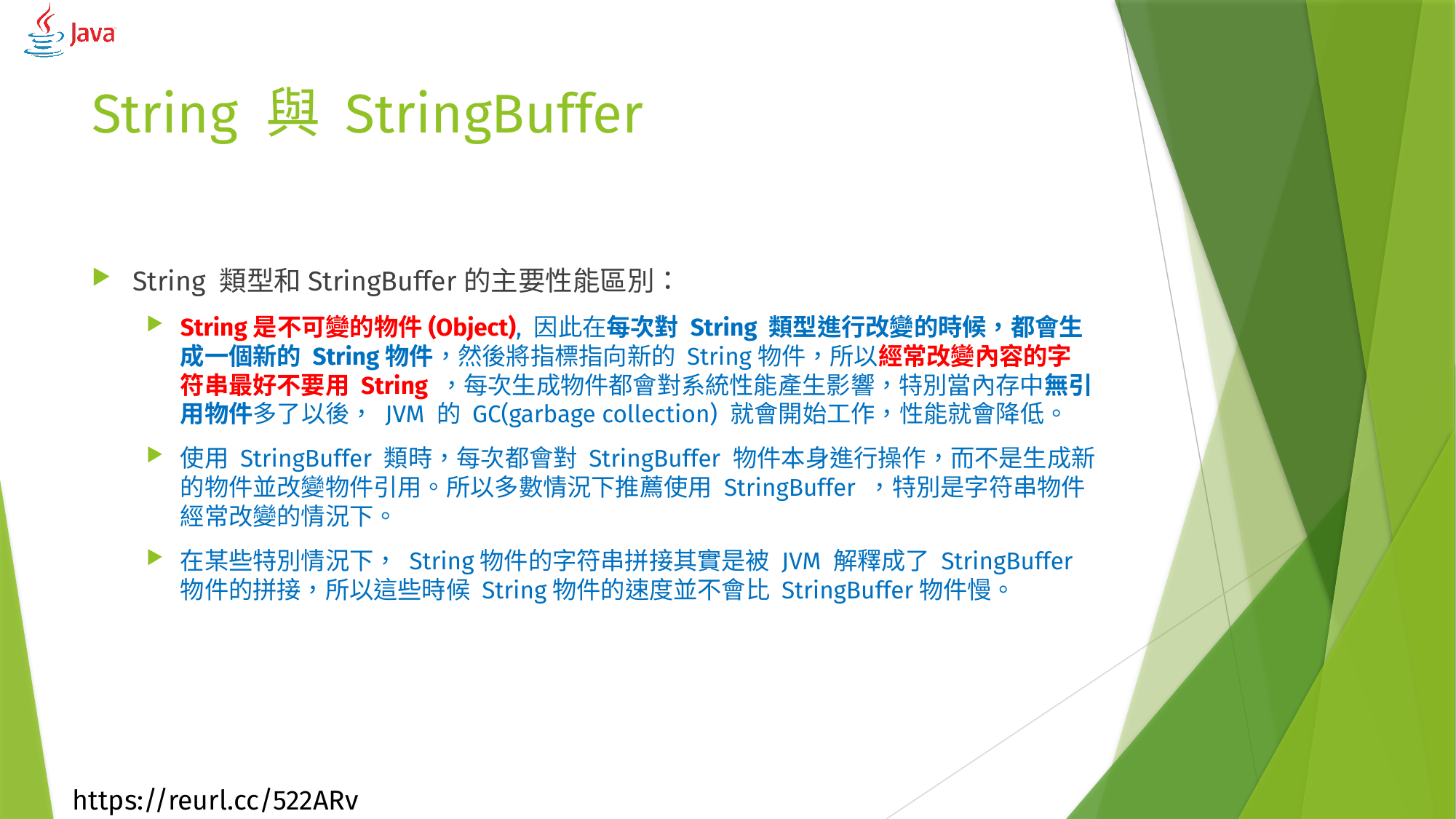

# String 與 StringBuffer
String 類型和StringBuffer的主要性能區別：
String是不可變的物件(Object), 因此在每次對 String 類型進行改變的時候，都會生成一個新的 String物件，然後將指標指向新的 String物件，所以經常改變內容的字符串最好不要用 String ，每次生成物件都會對系統性能產生影響，特別當內存中無引用物件多了以後， JVM 的 GC(garbage collection) 就會開始工作，性能就會降低。
使用 StringBuffer 類時，每次都會對 StringBuffer 物件本身進行操作，而不是生成新的物件並改變物件引用。所以多數情況下推薦使用 StringBuffer ，特別是字符串物件經常改變的情況下。
在某些特別情況下， String物件的字符串拼接其實是被 JVM 解釋成了 StringBuffer物件的拼接，所以這些時候 String物件的速度並不會比 StringBuffer物件慢。